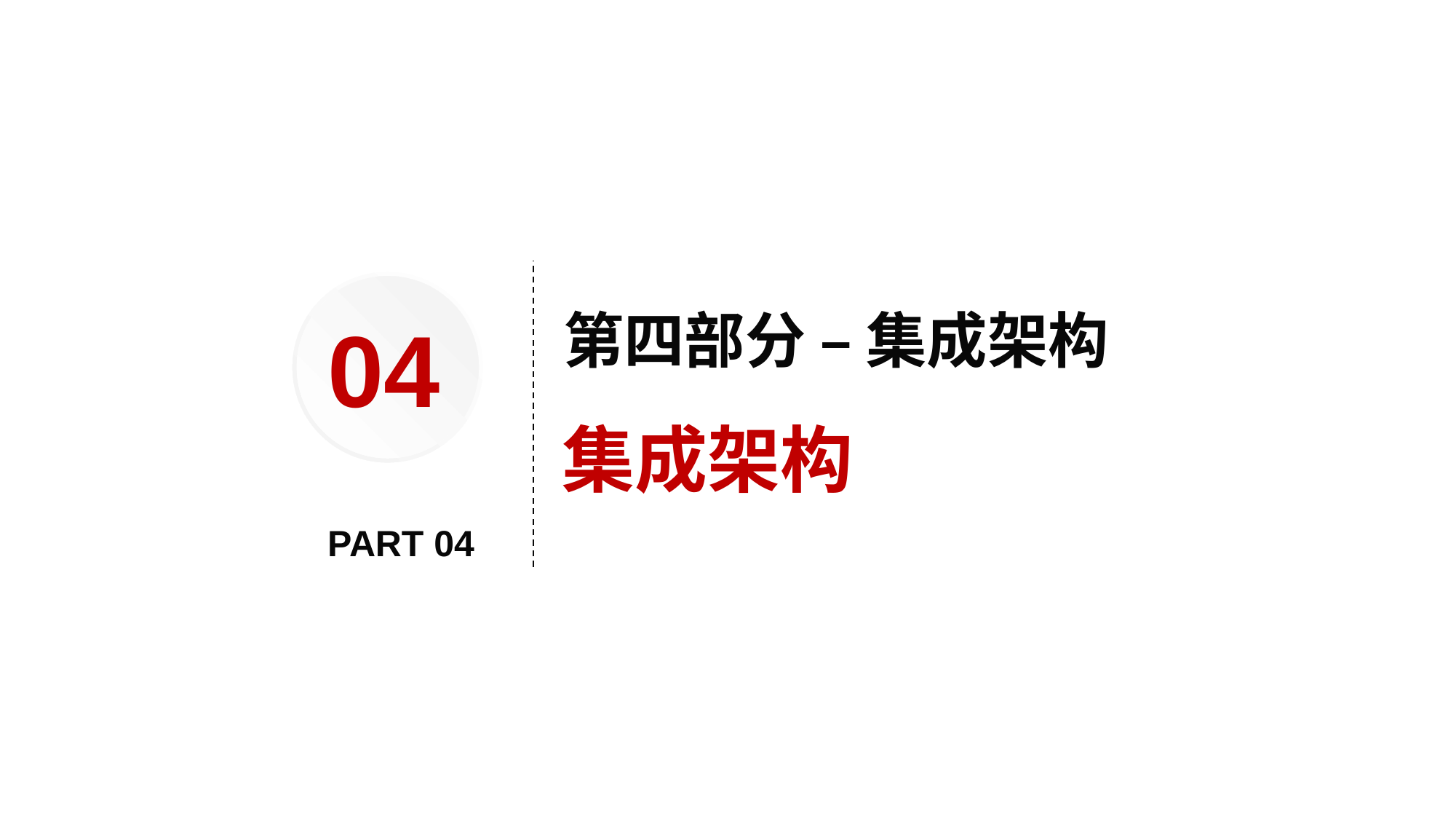

第四部分 – 集成架构
04
集成架构
PART 04